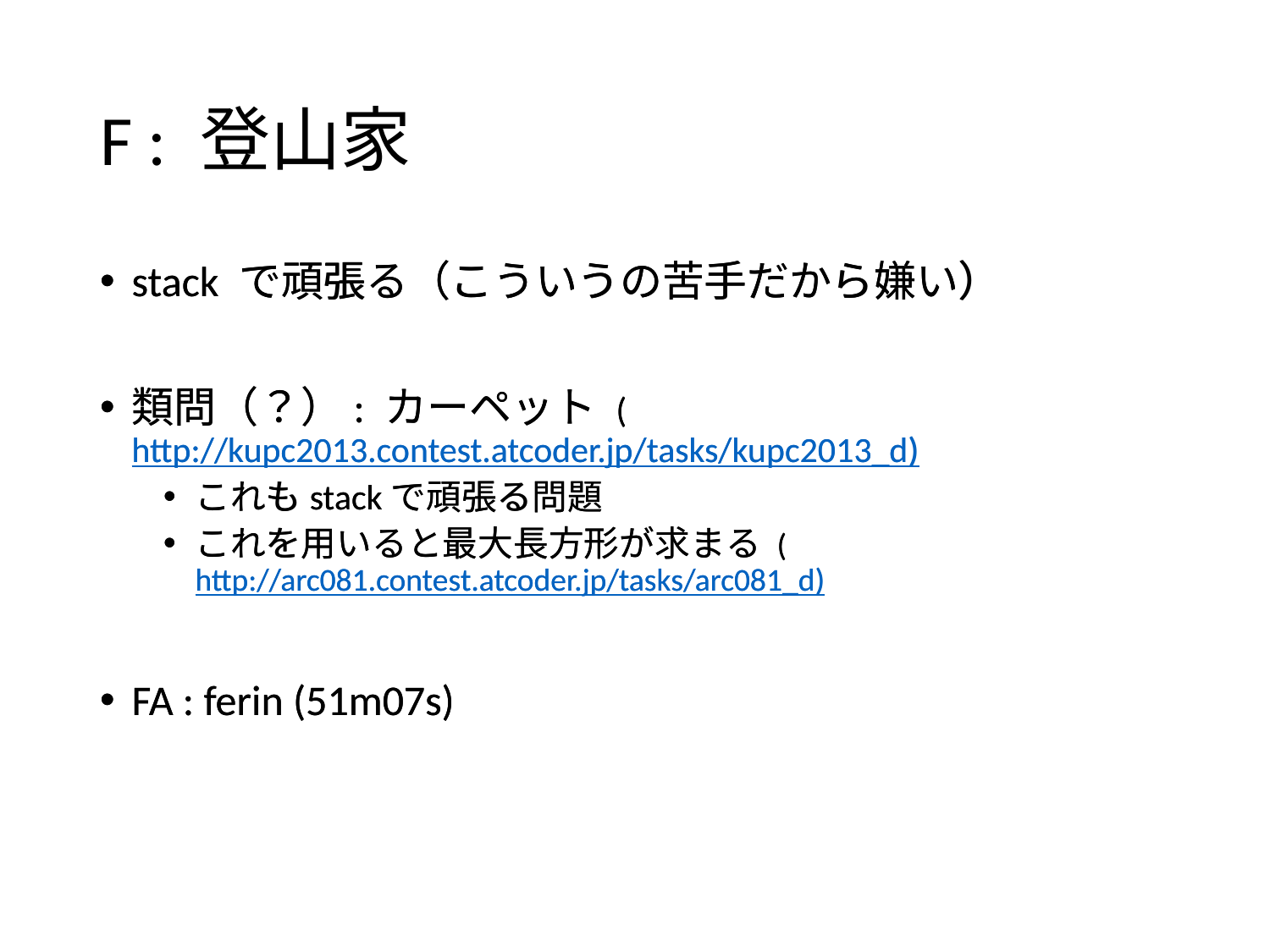

# F : 登山家
stack で頑張る（こういうの苦手だから嫌い）

類問（？）: カーペット (http://kupc2013.contest.atcoder.jp/tasks/kupc2013_d)
これもstackで頑張る問題
これを用いると最大長方形が求まる (http://arc081.contest.atcoder.jp/tasks/arc081_d)

FA : ferin (51m07s)
stack で頑張る（こういうの苦手だから嫌い）

類問（？）: カーペット (http://kupc2013.contest.atcoder.jp/tasks/kupc2013_d)
これもstackで頑張る問題
これを用いると最大長方形が求まる (http://arc081.contest.atcoder.jp/tasks/arc081_d)

FA : ferin (51m07s)